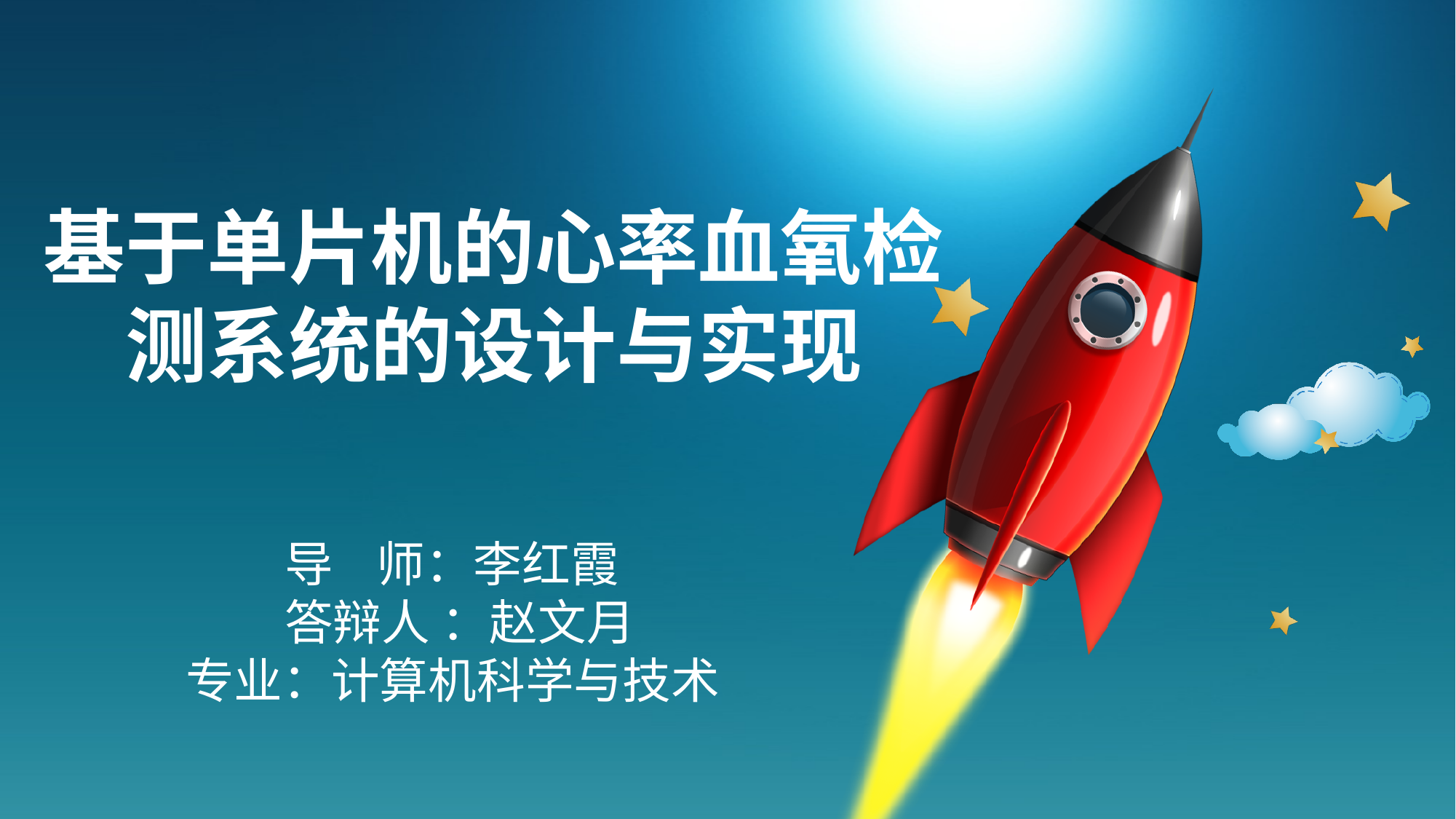

基于单片机的心率血氧检测系统的设计与实现
        导    师：李红霞
        答辩人 ：赵文月
专业：计算机科学与技术